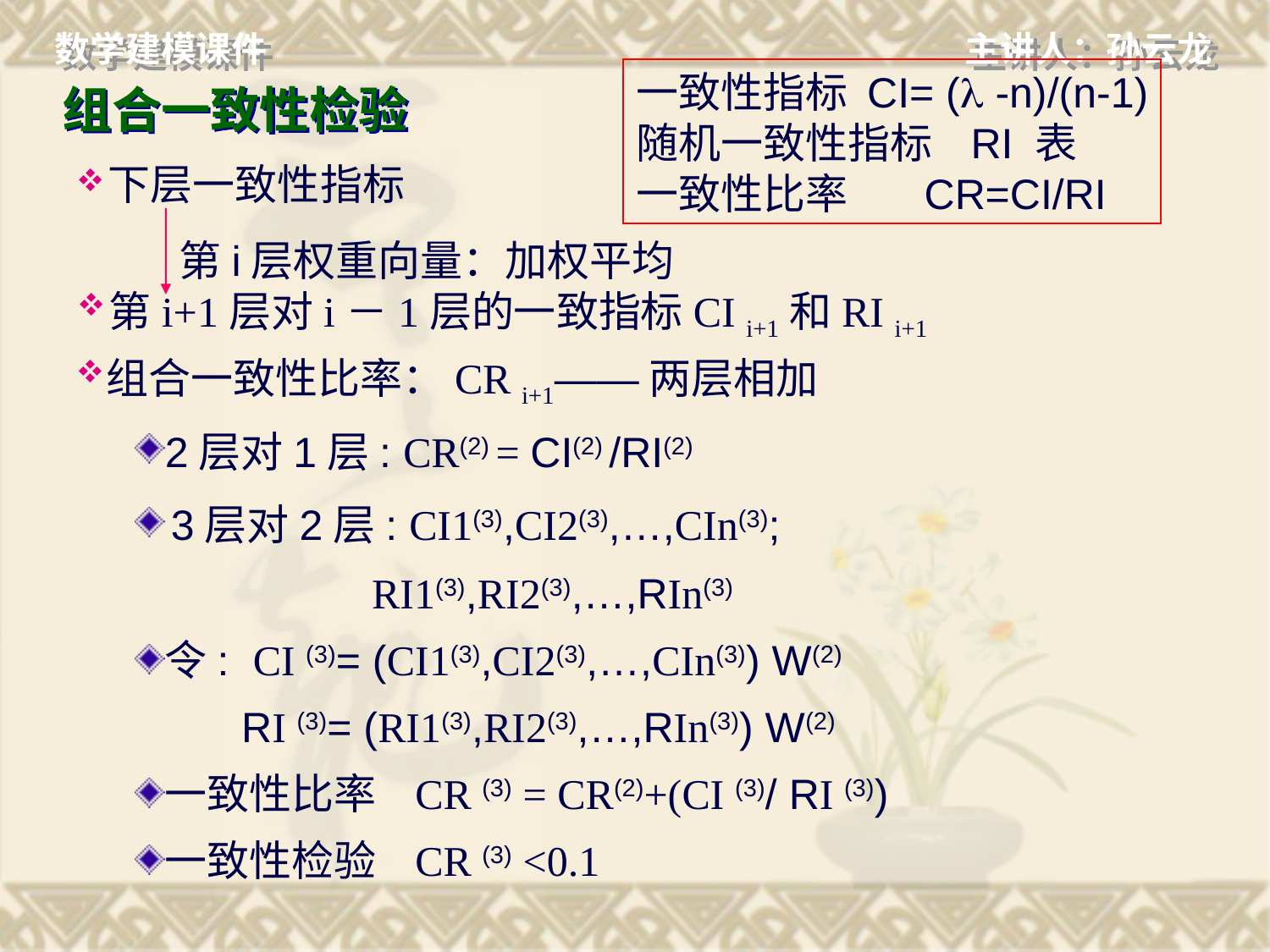

一致性指标 CI= (λ -n)/(n-1)
随机一致性指标   RI 表
一致性比率       CR=CI/RI
# 组合一致性检验
下层一致性指标

第i层权重向量：加权平均
第i+1层对i－1层的一致指标CI i+1和RI i+1
组合一致性比率：CR i+1——两层相加
2层对1层: CR(2) = CI(2) /RI(2)
 3层对2层: CI1(3),CI2(3),…,CIn(3);
                    RI1(3),RI2(3),…,RIn(3)
令:  CI (3)= (CI1(3),CI2(3),…,CIn(3)) W(2)
         RI (3)= (RI1(3),RI2(3),…,RIn(3)) W(2)
一致性比率   CR (3) = CR(2)+(CI (3)/ RI (3))
一致性检验   CR (3) <0.1